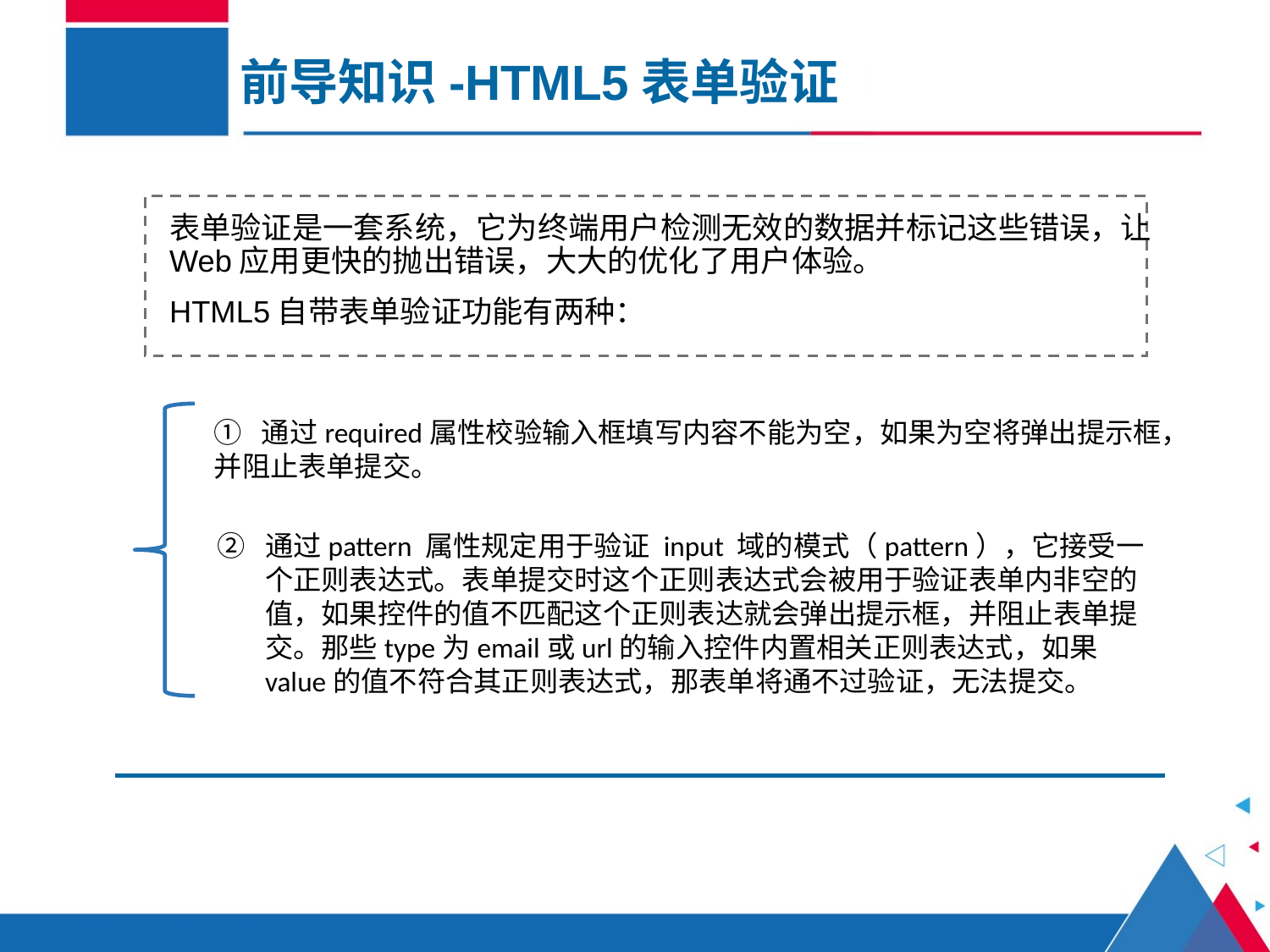

前导知识-HTML5表单验证

表单验证是一套系统，它为终端用户检测无效的数据并标记这些错误，让Web应用更快的抛出错误，大大的优化了用户体验。
HTML5自带表单验证功能有两种：

通过required属性校验输入框填写内容不能为空，如果为空将弹出提示框，
并阻止表单提交。
通过pattern 属性规定用于验证 input 域的模式（pattern），它接受一个正则表达式。表单提交时这个正则表达式会被用于验证表单内非空的值，如果控件的值不匹配这个正则表达就会弹出提示框，并阻止表单提交。那些type为email或url的输入控件内置相关正则表达式，如果value的值不符合其正则表达式，那表单将通不过验证，无法提交。